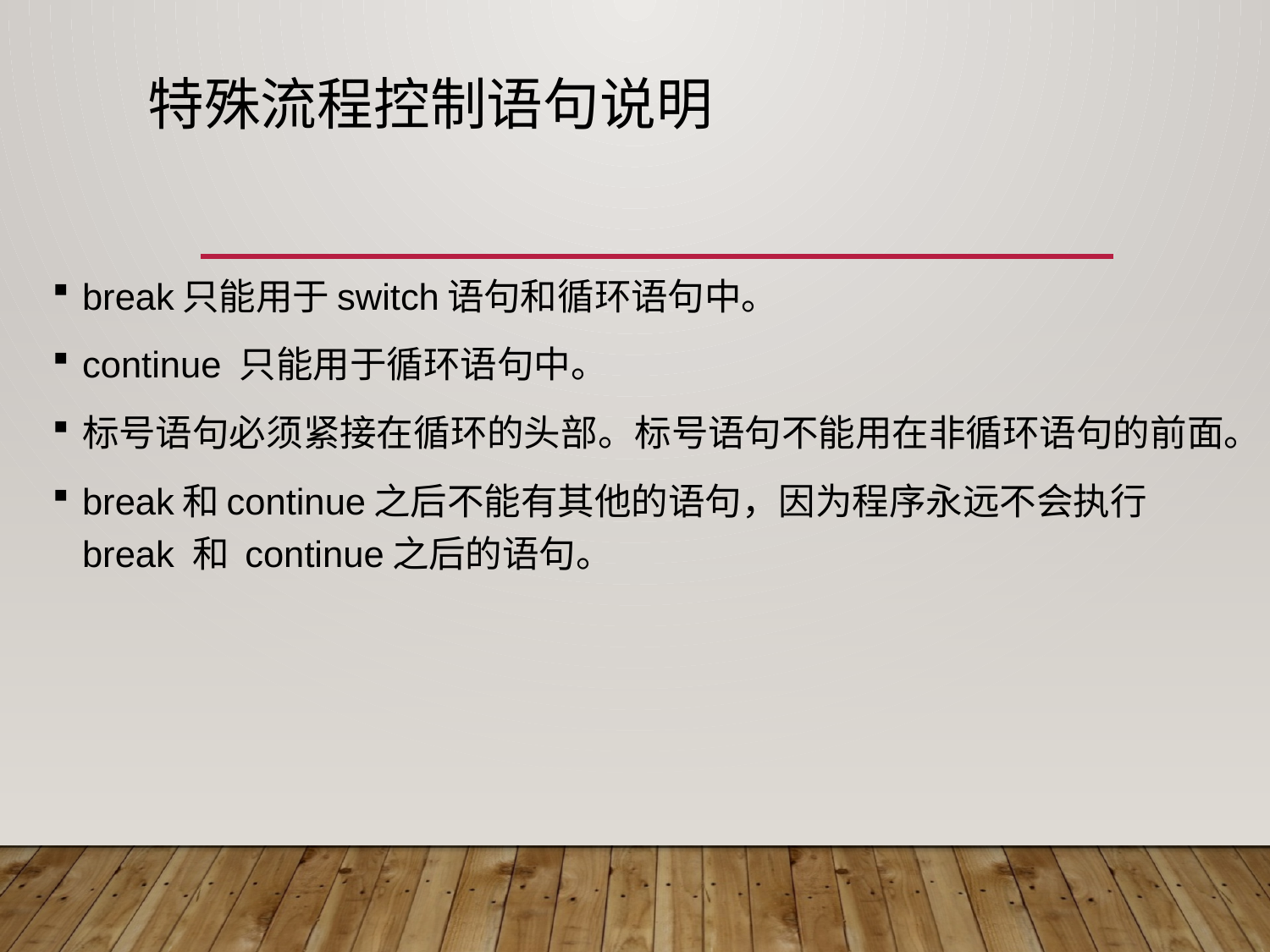

# 特殊流程控制语句说明
break只能用于switch语句和循环语句中。
continue 只能用于循环语句中。
标号语句必须紧接在循环的头部。标号语句不能用在非循环语句的前面。
break和continue之后不能有其他的语句，因为程序永远不会执行break 和 continue之后的语句。